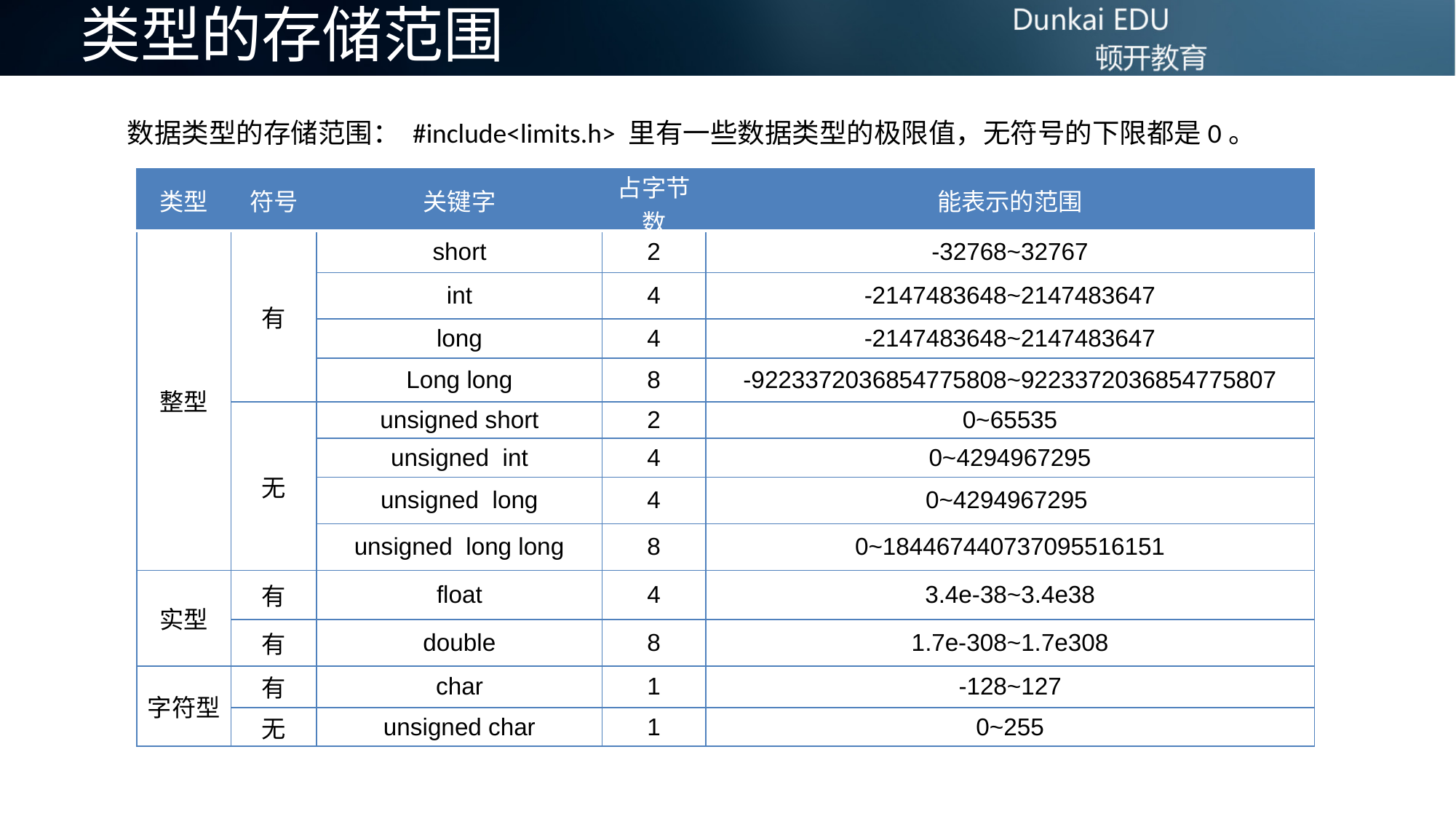

# 类型的存储范围
数据类型的存储范围： #include<limits.h> 里有一些数据类型的极限值，无符号的下限都是0。
| 类型 | 符号 | 关键字 | 占字节数 | 能表示的范围 |
| --- | --- | --- | --- | --- |
| 整型 | 有 | short | 2 | -32768~32767 |
|  |  | int | 4 | -2147483648~2147483647 |
|  |  | long | 4 | -2147483648~2147483647 |
|  |  | Long long | 8 | -9223372036854775808~9223372036854775807 |
|  | 无 | unsigned short | 2 | 0~65535 |
|  |  | unsigned int | 4 | 0~4294967295 |
|  |  | unsigned long | 4 | 0~4294967295 |
|  |  | unsigned long long | 8 | 0~184467440737095516151 |
| 实型 | 有 | float | 4 | 3.4e-38~3.4e38 |
|  | 有 | double | 8 | 1.7e-308~1.7e308 |
| 字符型 | 有 | char | 1 | -128~127 |
|  | 无 | unsigned char | 1 | 0~255 |